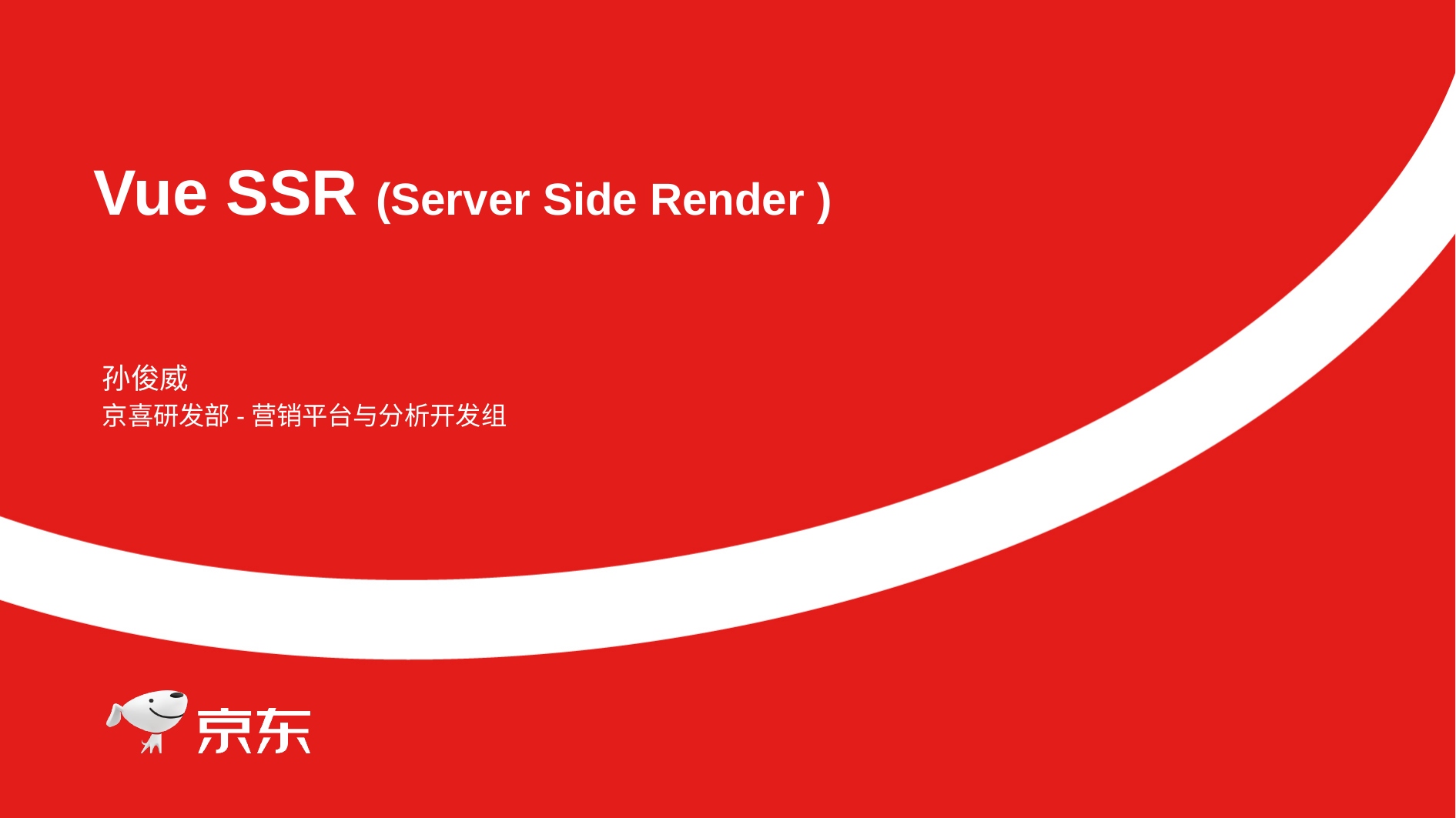

Vue SSR (Server Side Render )
孙俊威
京喜研发部-营销平台与分析开发组